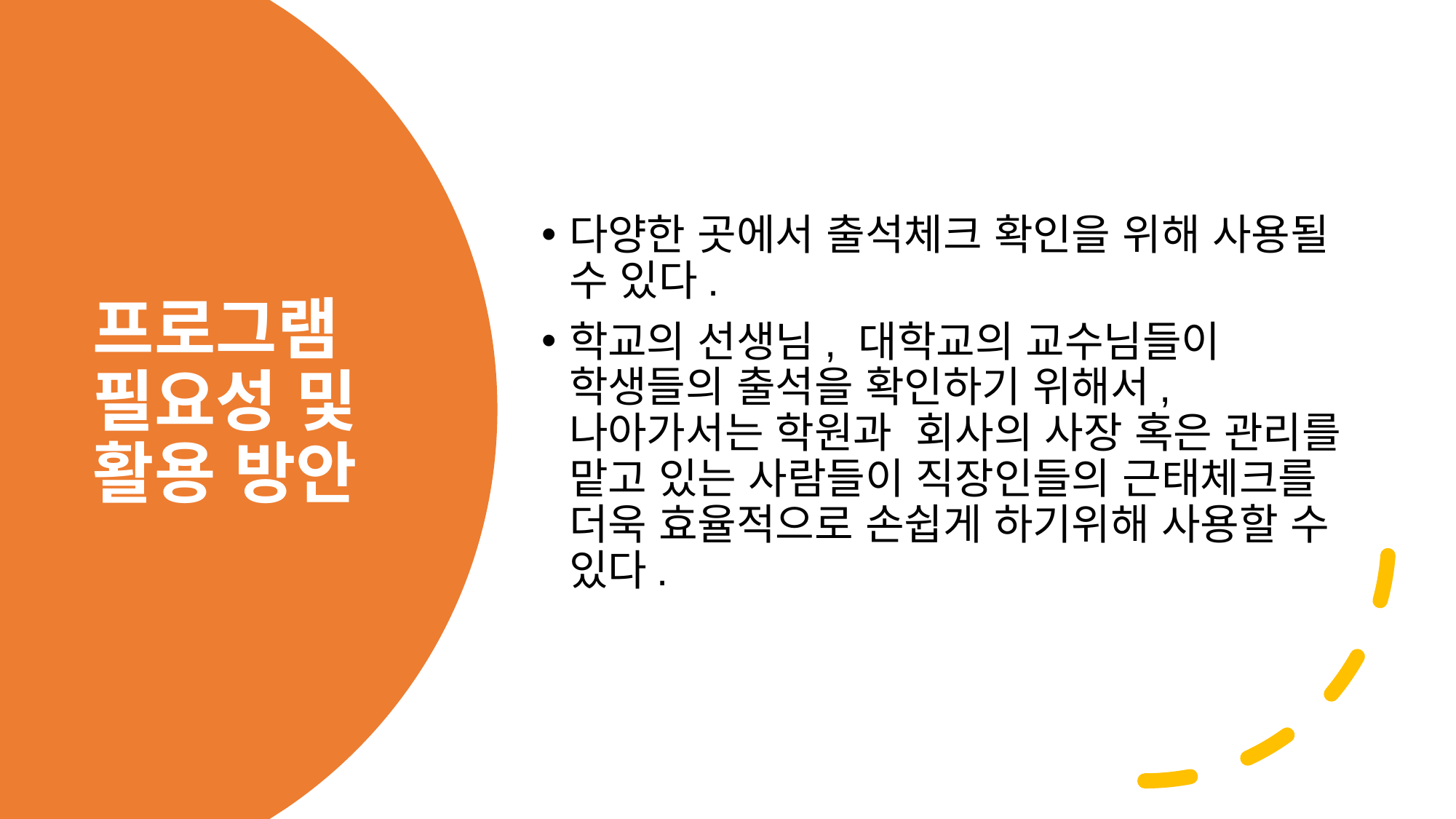

다양한 곳에서 출석체크 확인을 위해 사용될 수 있다.
학교의 선생님, 대학교의 교수님들이 학생들의 출석을 확인하기 위해서, 나아가서는 학원과  회사의 사장 혹은 관리를 맡고 있는 사람들이 직장인들의 근태체크를 더욱 효율적으로 손쉽게 하기위해 사용할 수 있다.
# 프로그램 필요성 및 활용 방안